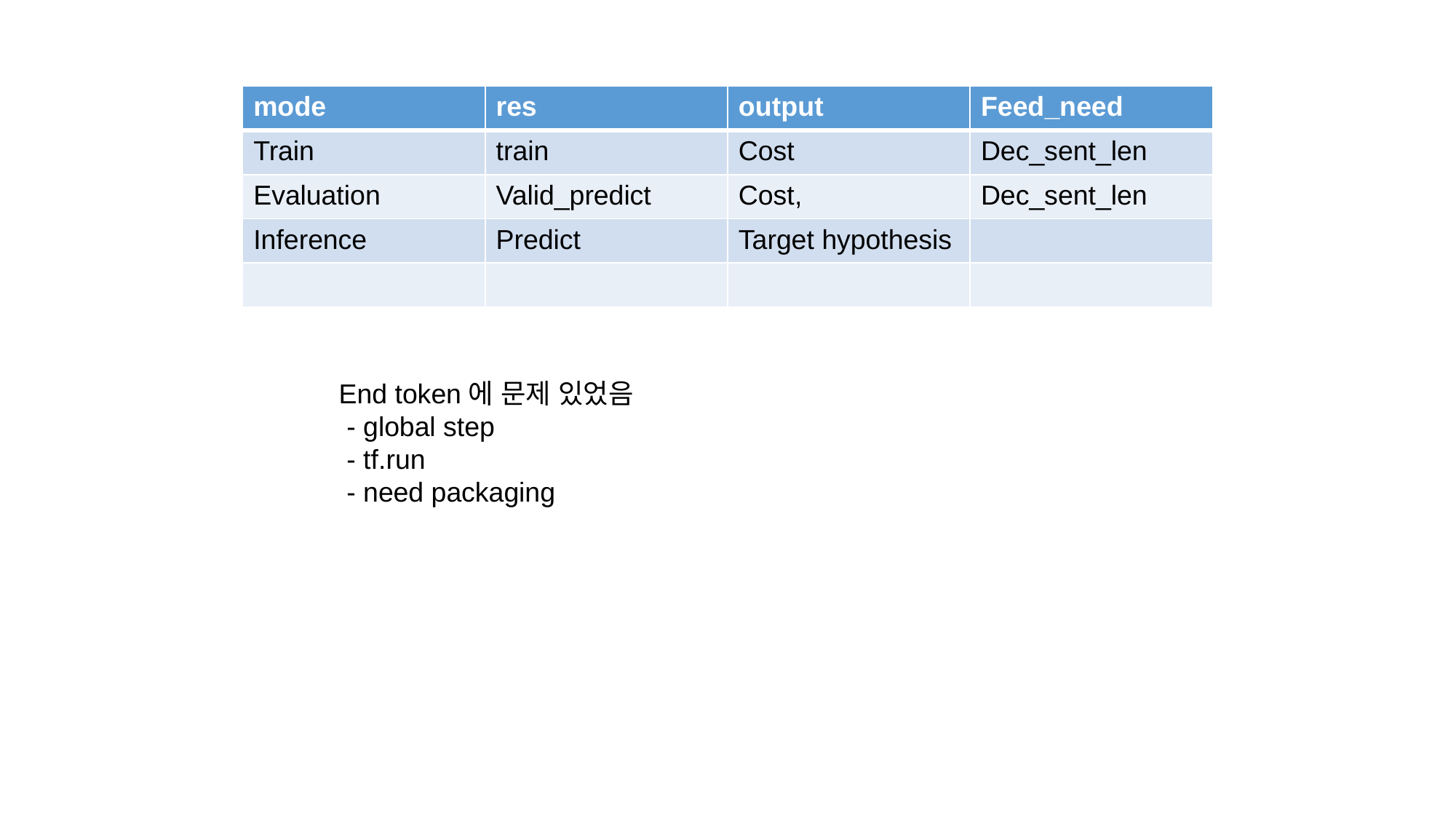

| mode | res | output | Feed\_need |
| --- | --- | --- | --- |
| Train | train | Cost | Dec\_sent\_len |
| Evaluation | Valid\_predict | Cost, | Dec\_sent\_len |
| Inference | Predict | Target hypothesis |  |
|  |  |  |  |
End token에 문제 있었음
 - global step
 - tf.run
 - need packaging